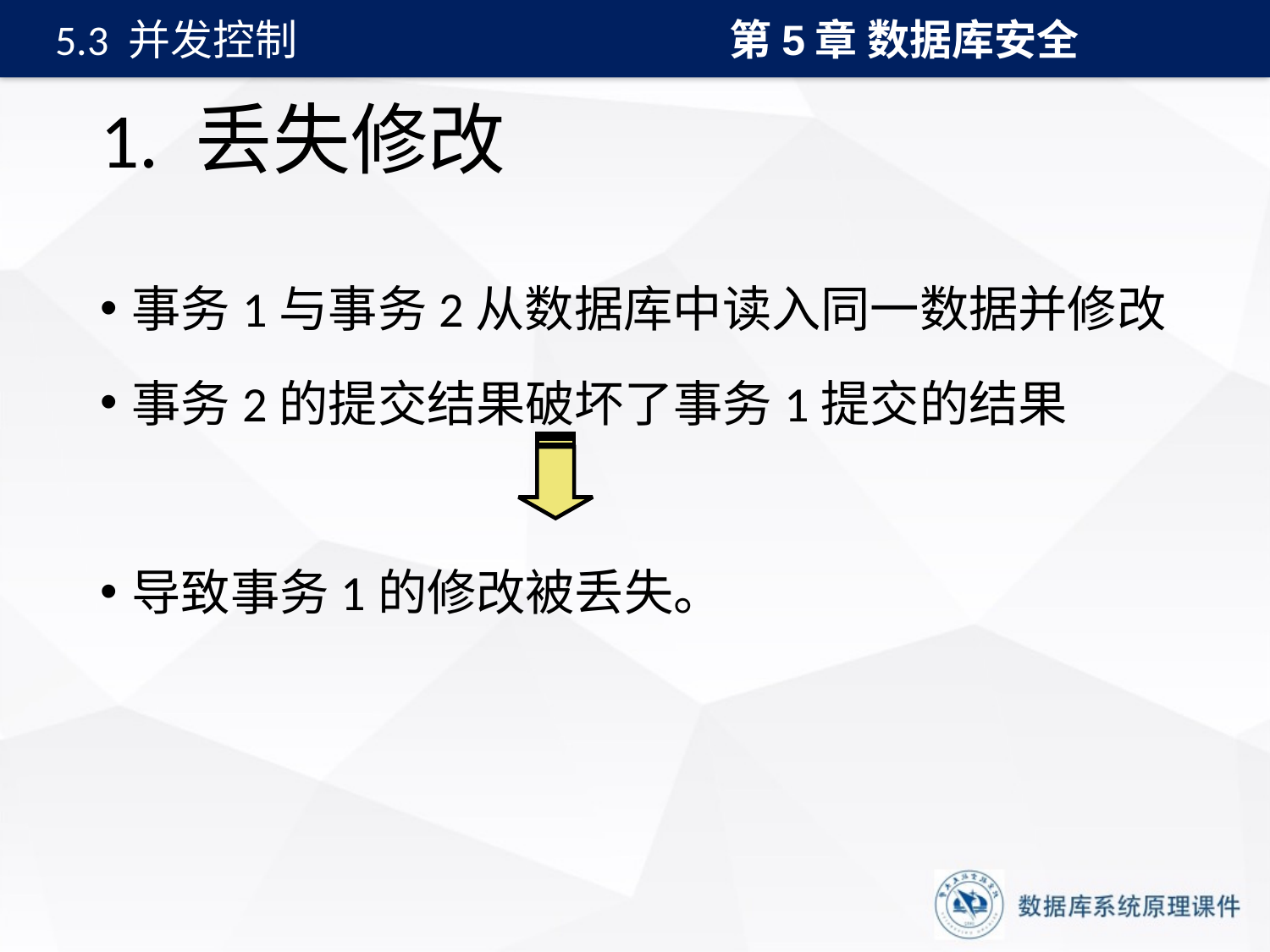

第5章 数据库安全
5.3 并发控制
# 1. 丢失修改
事务1与事务2从数据库中读入同一数据并修改
事务2的提交结果破坏了事务1提交的结果

导致事务1的修改被丢失。